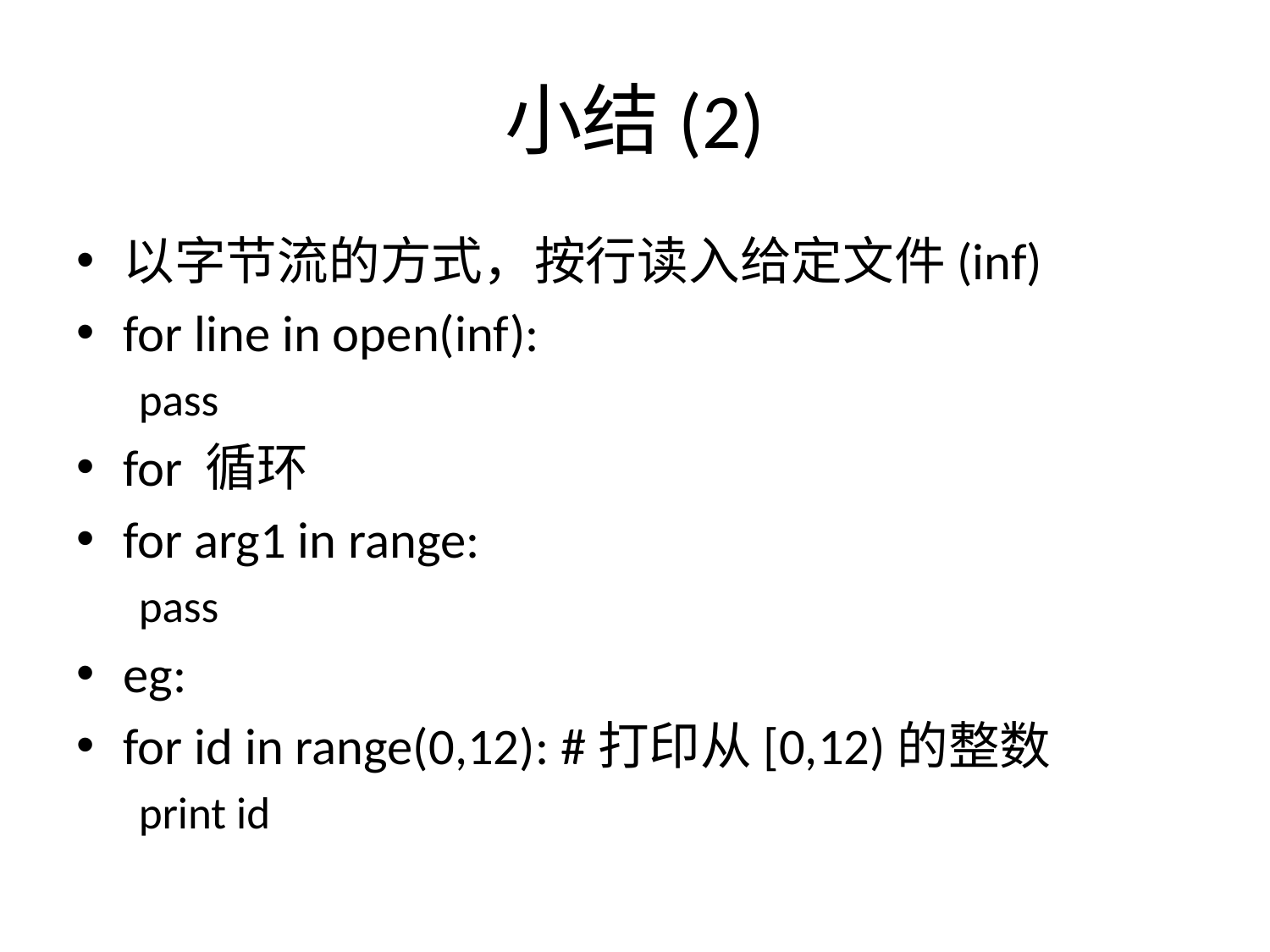

# 小结(2)
以字节流的方式，按行读入给定文件(inf)
for line in open(inf):
	pass
for 循环
for arg1 in range:
	pass
eg:
for id in range(0,12): #打印从[0,12)的整数
	print id